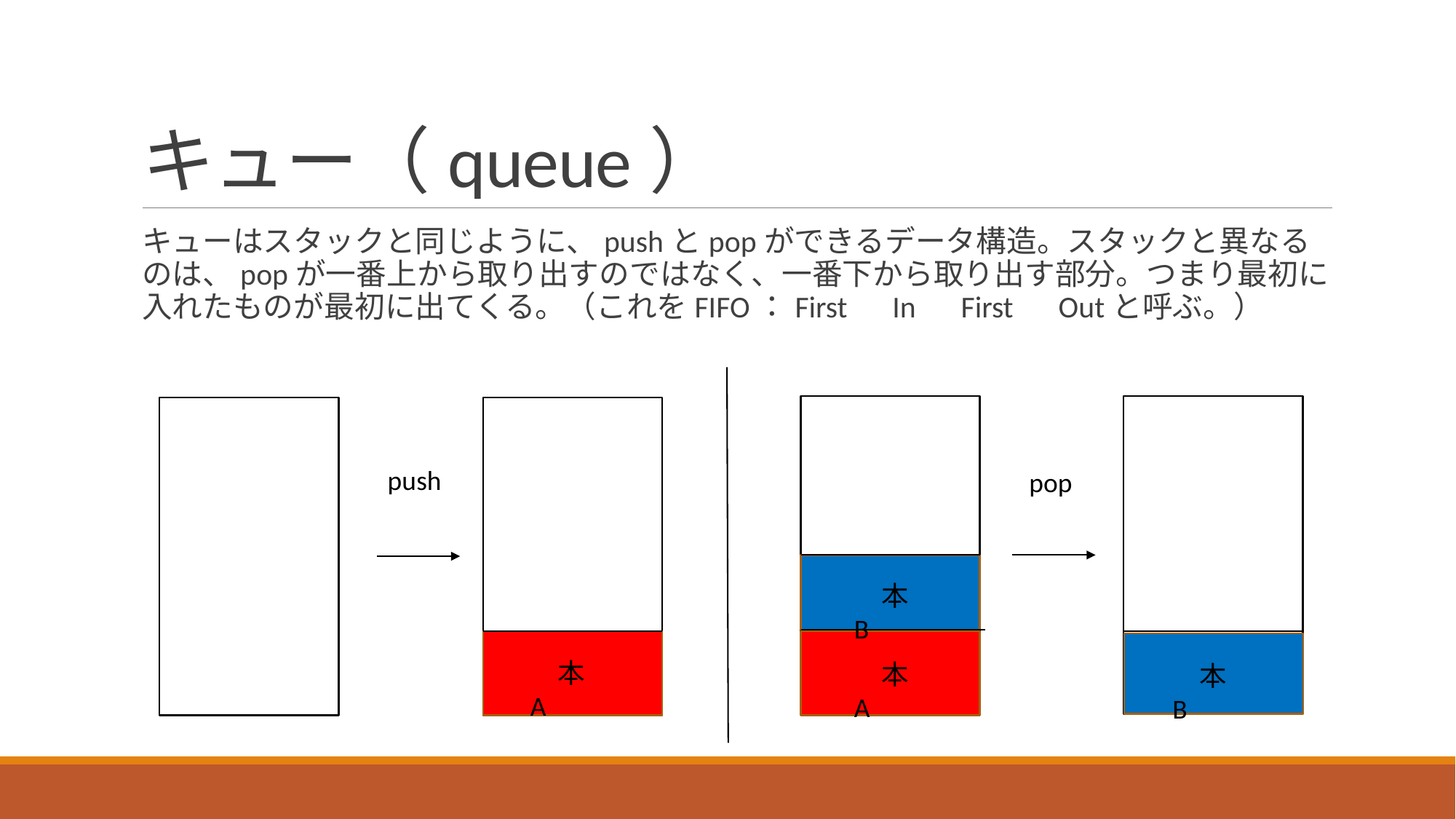

# キュー（queue）
キューはスタックと同じように、pushとpopができるデータ構造。スタックと異なるのは、popが一番上から取り出すのではなく、一番下から取り出す部分。つまり最初に入れたものが最初に出てくる。（これをFIFO：First　In　First　Outと呼ぶ。）

push
pop

　本B

　本A
　本A
　本B